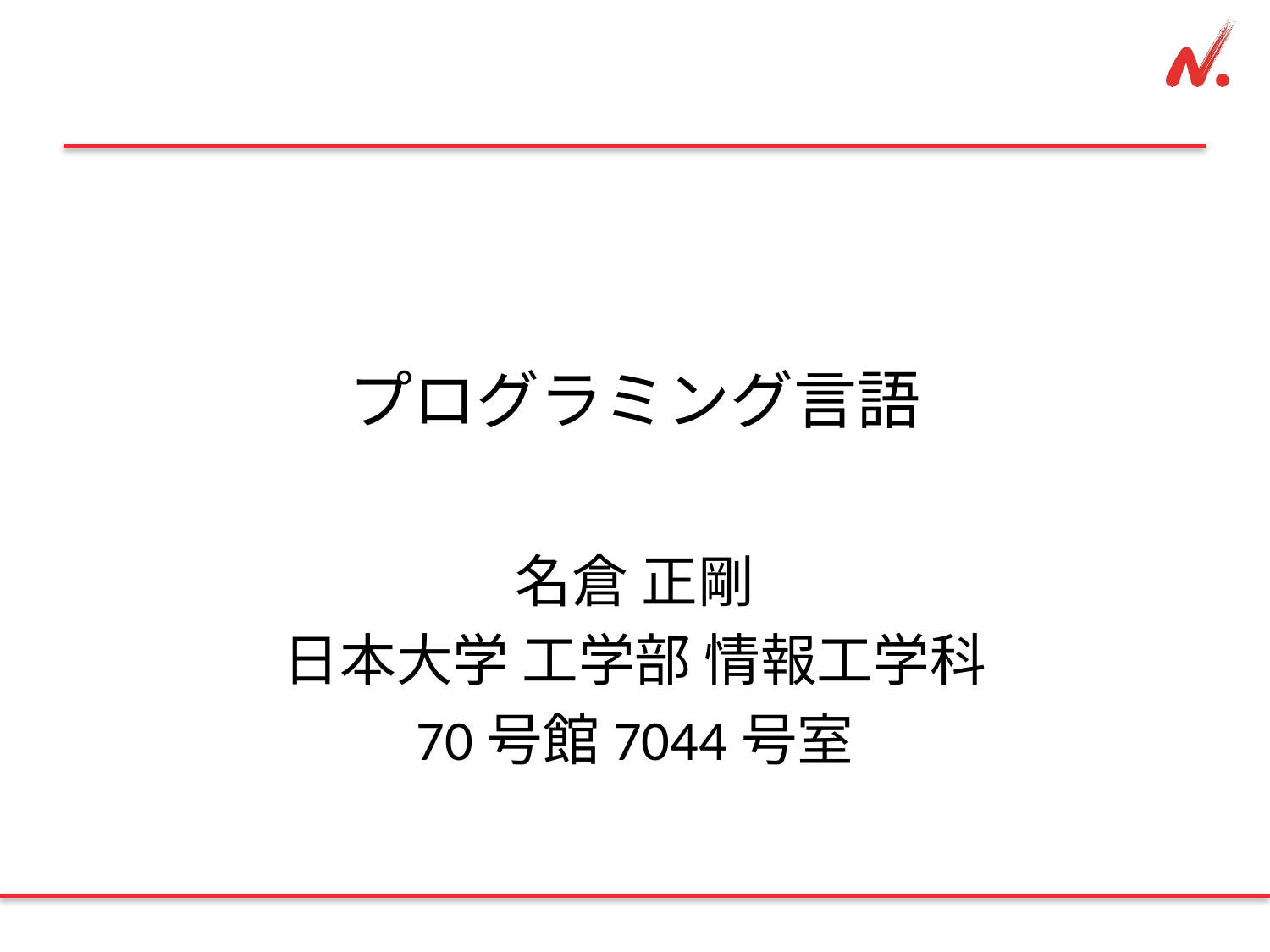

# プログラミング言語
名倉 正剛
日本大学 工学部 情報工学科
70号館7044号室